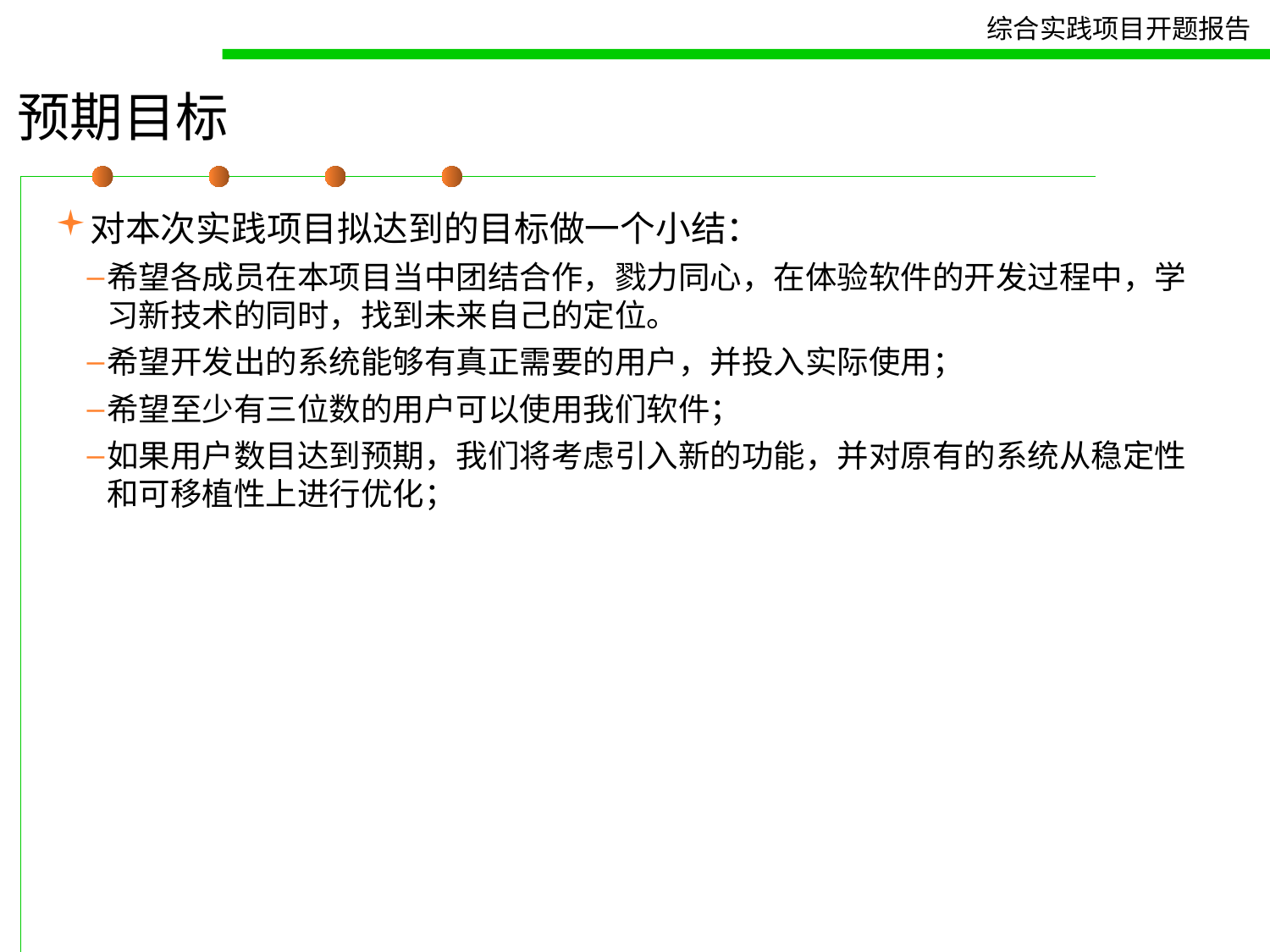

预期目标
对本次实践项目拟达到的目标做一个小结：
希望各成员在本项目当中团结合作，戮力同心，在体验软件的开发过程中，学习新技术的同时，找到未来自己的定位。
希望开发出的系统能够有真正需要的用户，并投入实际使用；
希望至少有三位数的用户可以使用我们软件；
如果用户数目达到预期，我们将考虑引入新的功能，并对原有的系统从稳定性和可移植性上进行优化；